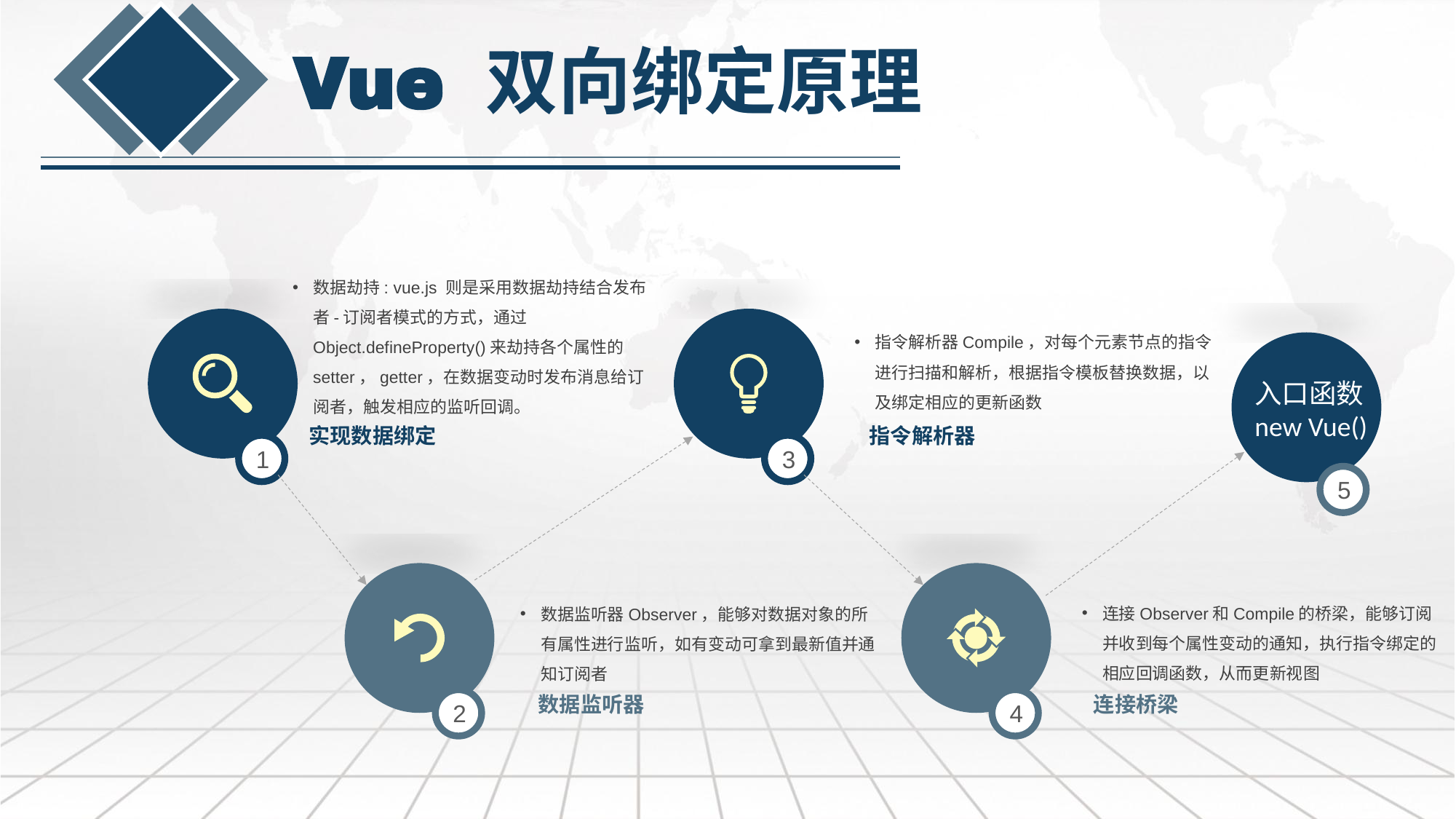

Vue 双向绑定原理

数据劫持: vue.js 则是采用数据劫持结合发布者-订阅者模式的方式，通过Object.defineProperty()来劫持各个属性的setter，getter，在数据变动时发布消息给订阅者，触发相应的监听回调。

指令解析器Compile，对每个元素节点的指令进行扫描和解析，根据指令模板替换数据，以及绑定相应的更新函数

入口函数
new Vue()
实现数据绑定
指令解析器
1
3
5

连接Observer和Compile的桥梁，能够订阅并收到每个属性变动的通知，执行指令绑定的相应回调函数，从而更新视图
数据监听器Observer，能够对数据对象的所有属性进行监听，如有变动可拿到最新值并通知订阅者

数据监听器
连接桥梁
2
4